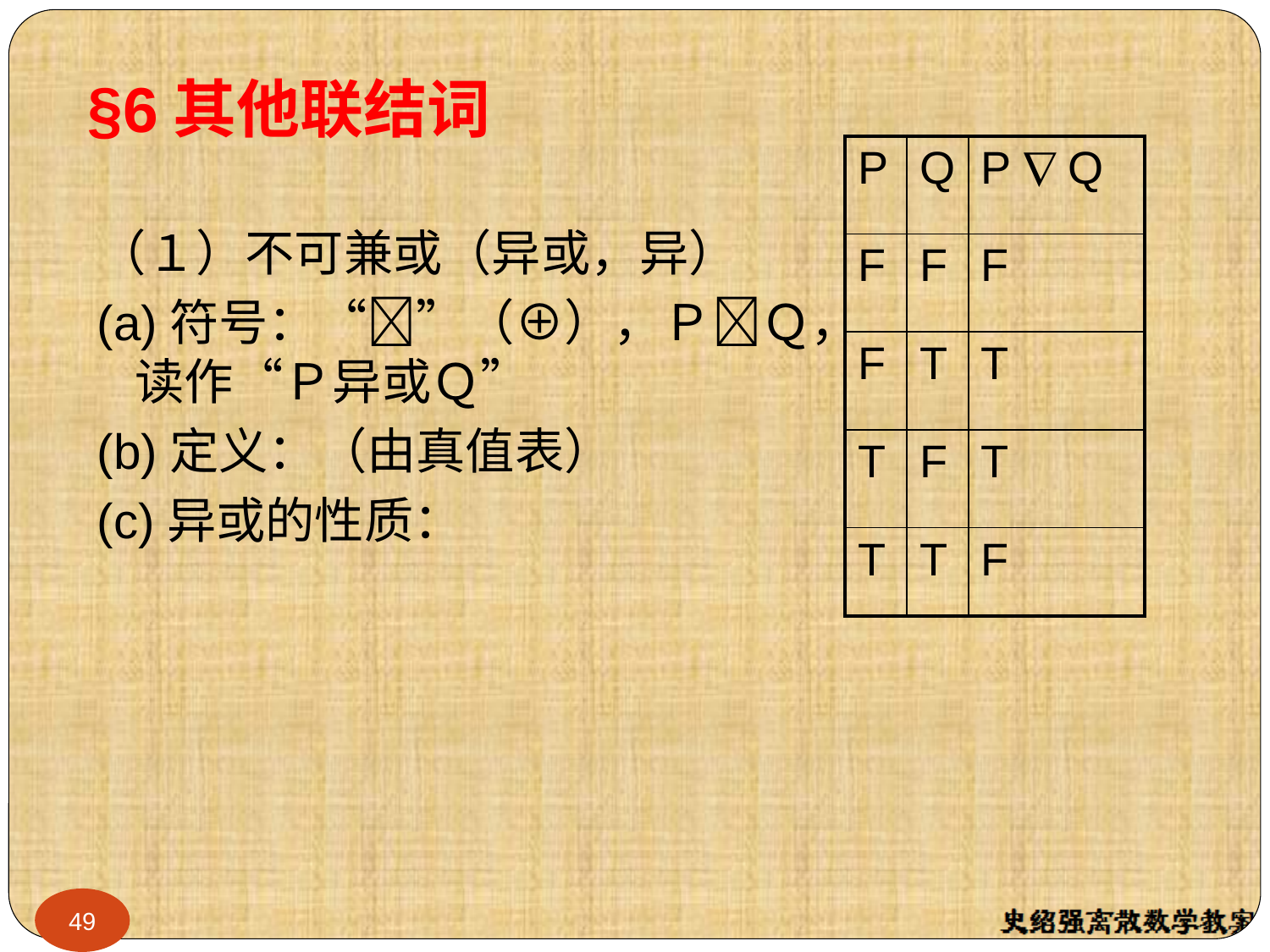

§6其他联结词
| P | Q | P ∇ Q |
| --- | --- | --- |
| F | F | F |
| F | T | T |
| T | F | T |
| T | T | F |

（１）不可兼或（异或，异）
(a)符号：“∇”（⊕），Ｐ∇Ｑ，读作“Ｐ异或Ｑ”
(b)定义：（由真值表）
(c)异或的性质：

49